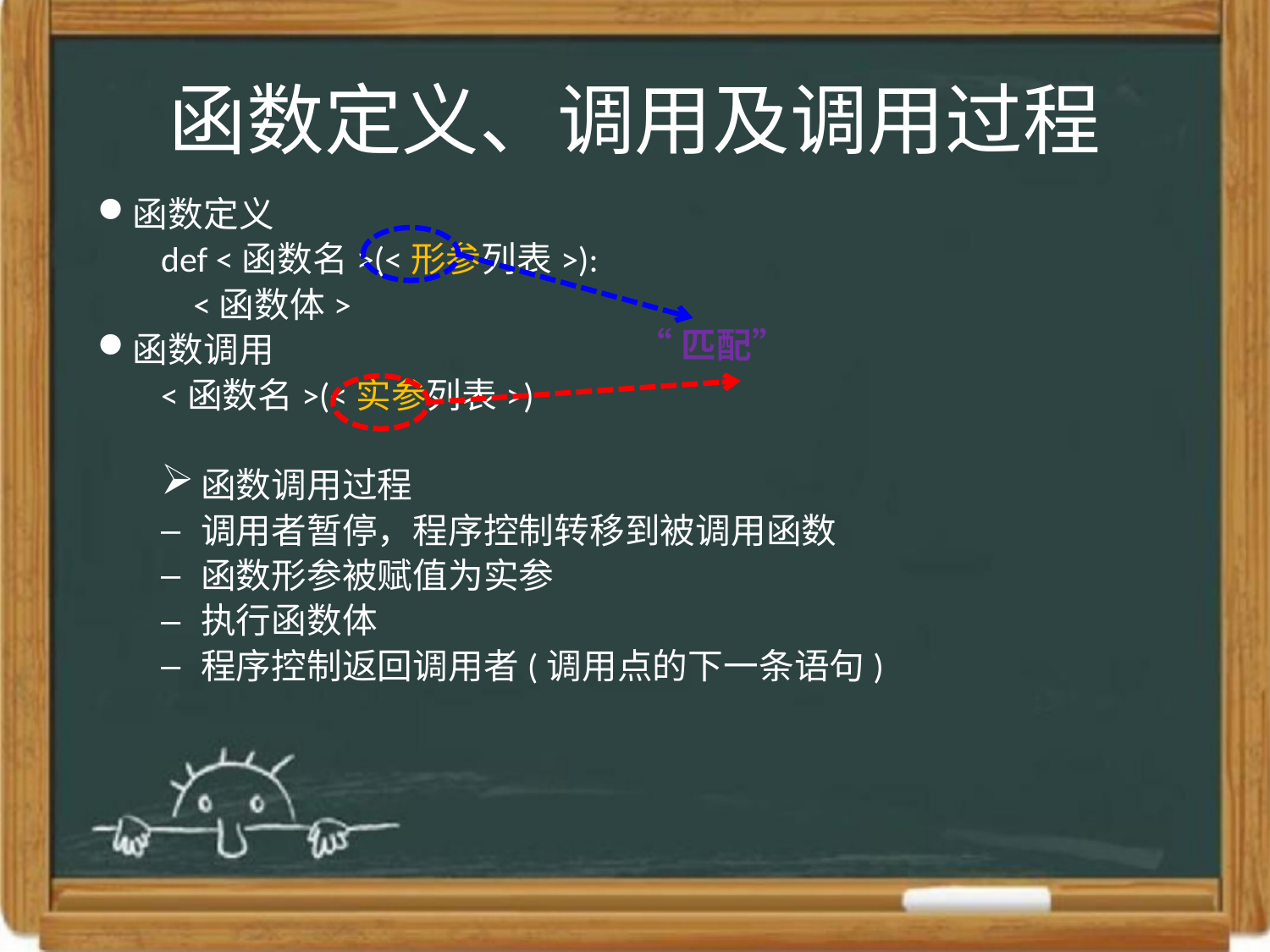

# 函数定义、调用及调用过程
函数定义
def <函数名>(<形参列表>):
    <函数体>
函数调用
<函数名>(<实参列表>)

函数调用过程
调用者暂停，程序控制转移到被调用函数
函数形参被赋值为实参
执行函数体
程序控制返回调用者(调用点的下一条语句)

“匹配”